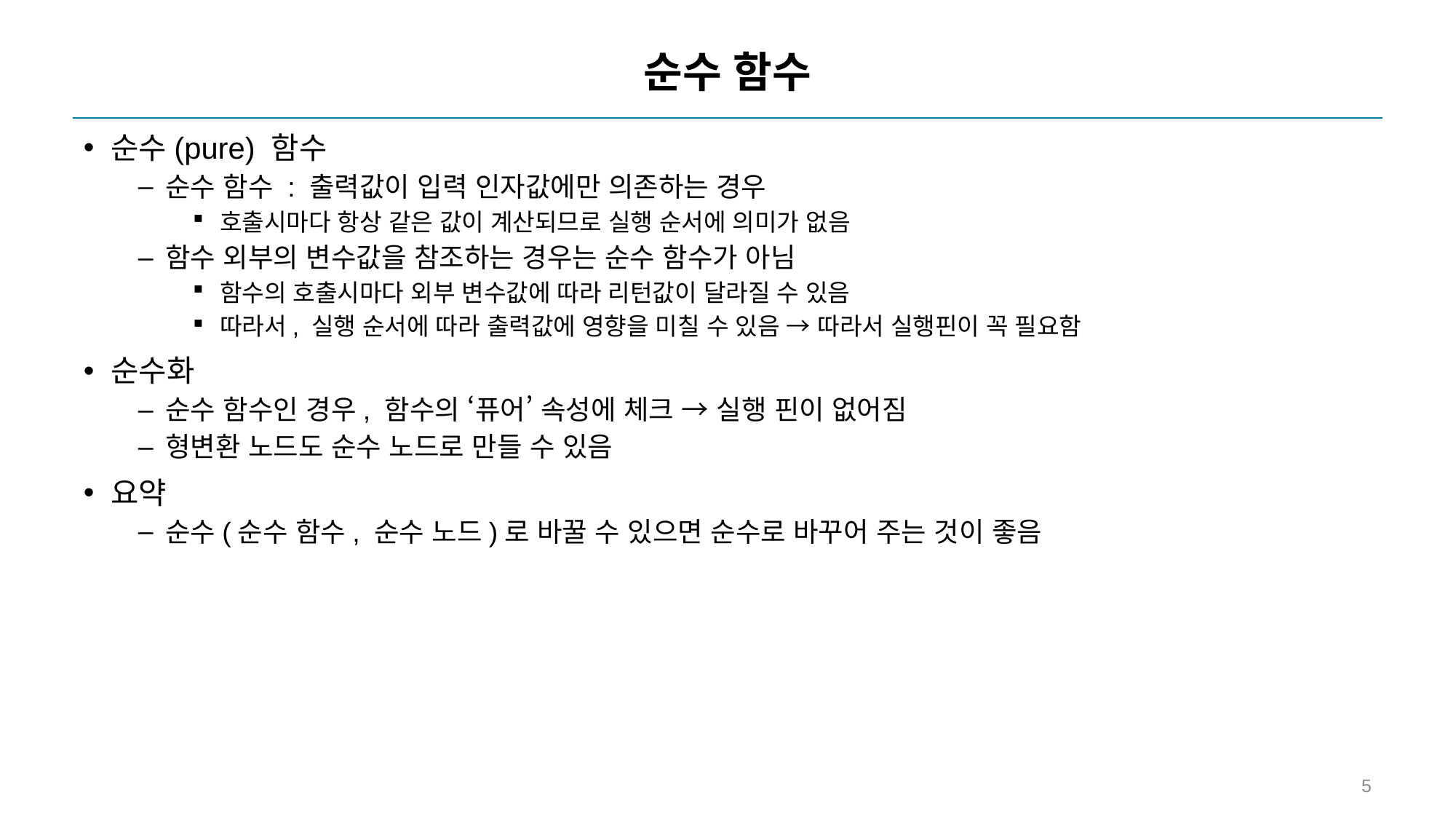

# 순수 함수
순수(pure) 함수
순수 함수 : 출력값이 입력 인자값에만 의존하는 경우
호출시마다 항상 같은 값이 계산되므로 실행 순서에 의미가 없음
함수 외부의 변수값을 참조하는 경우는 순수 함수가 아님
함수의 호출시마다 외부 변수값에 따라 리턴값이 달라질 수 있음
따라서, 실행 순서에 따라 출력값에 영향을 미칠 수 있음 → 따라서 실행핀이 꼭 필요함
순수화
순수 함수인 경우, 함수의 ‘퓨어’ 속성에 체크 → 실행 핀이 없어짐
형변환 노드도 순수 노드로 만들 수 있음
요약
순수(순수 함수, 순수 노드)로 바꿀 수 있으면 순수로 바꾸어 주는 것이 좋음

5